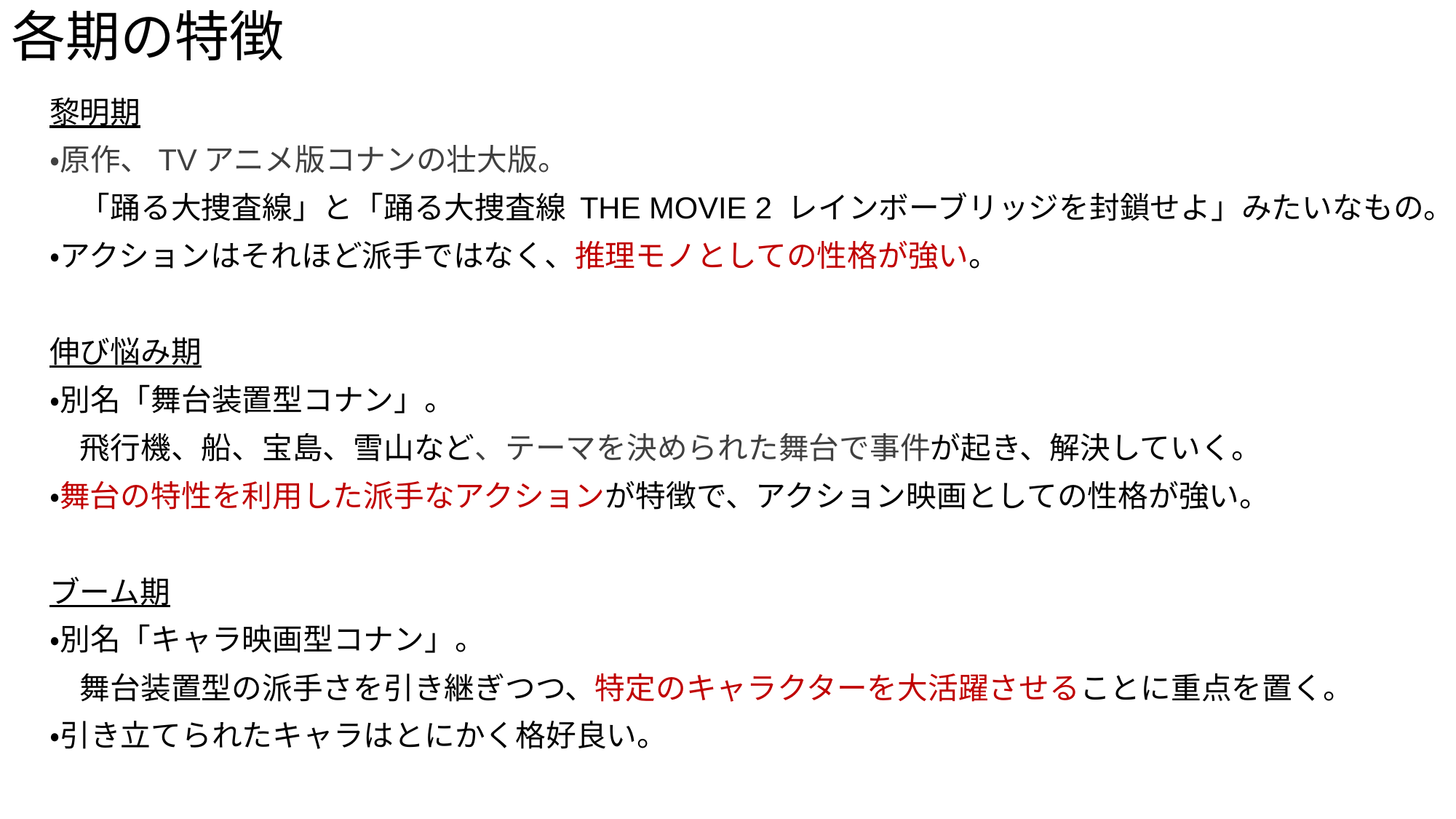

# 各期の特徴
黎明期
・原作、TVアニメ版コナンの壮大版。
　「踊る大捜査線」と「踊る大捜査線 THE MOVIE 2 レインボーブリッジを封鎖せよ」みたいなもの。
・アクションはそれほど派手ではなく、推理モノとしての性格が強い。

伸び悩み期
・別名「舞台装置型コナン」。
　飛行機、船、宝島、雪山など、テーマを決められた舞台で事件が起き、解決していく。
・舞台の特性を利用した派手なアクションが特徴で、アクション映画としての性格が強い。

ブーム期
・別名「キャラ映画型コナン」。
　舞台装置型の派手さを引き継ぎつつ、特定のキャラクターを大活躍させることに重点を置く。
・引き立てられたキャラはとにかく格好良い。